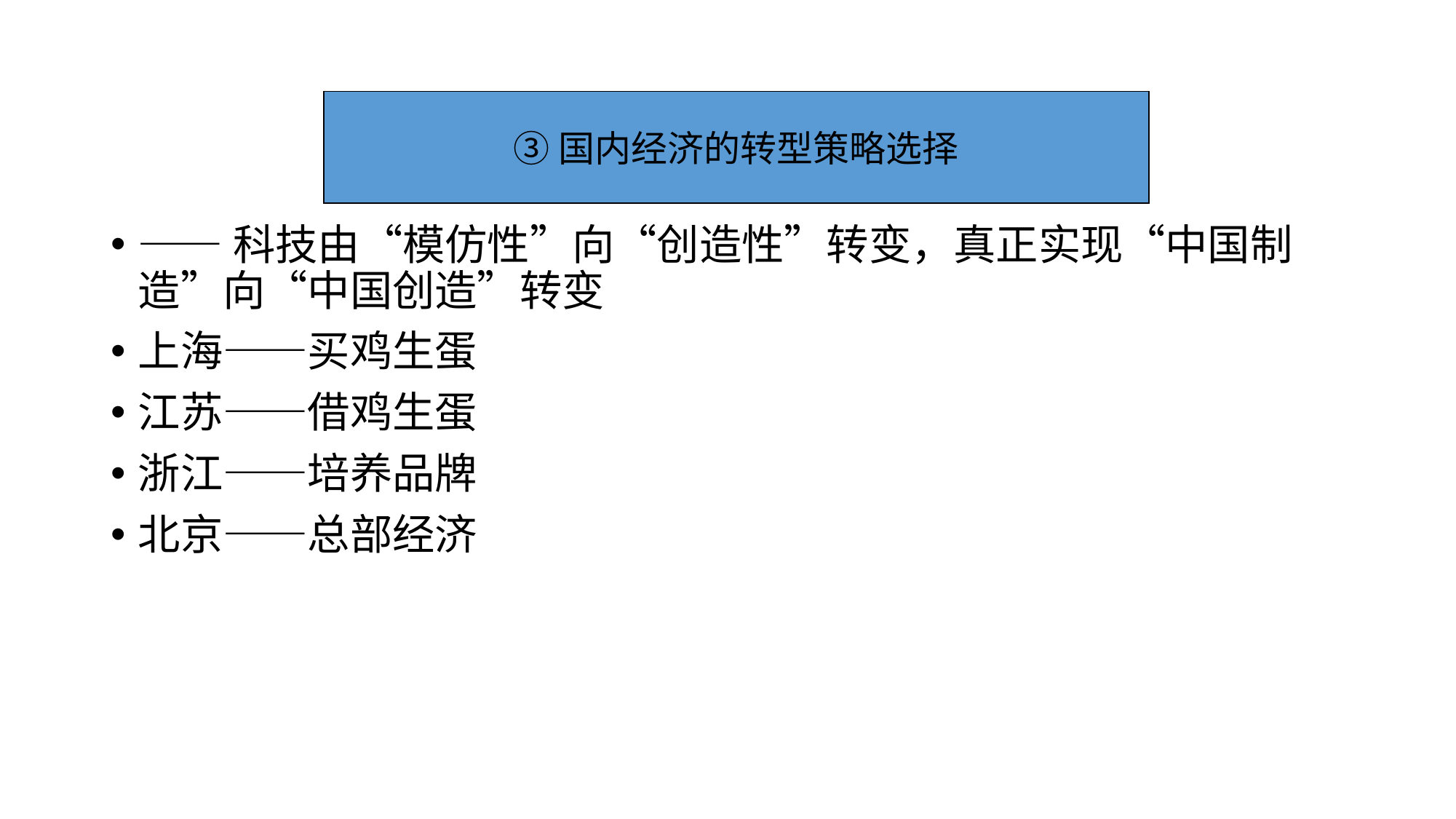

③国内经济的转型策略选择
——科技由“模仿性”向“创造性”转变，真正实现“中国制造”向“中国创造”转变
上海——买鸡生蛋
江苏——借鸡生蛋
浙江——培养品牌
北京——总部经济